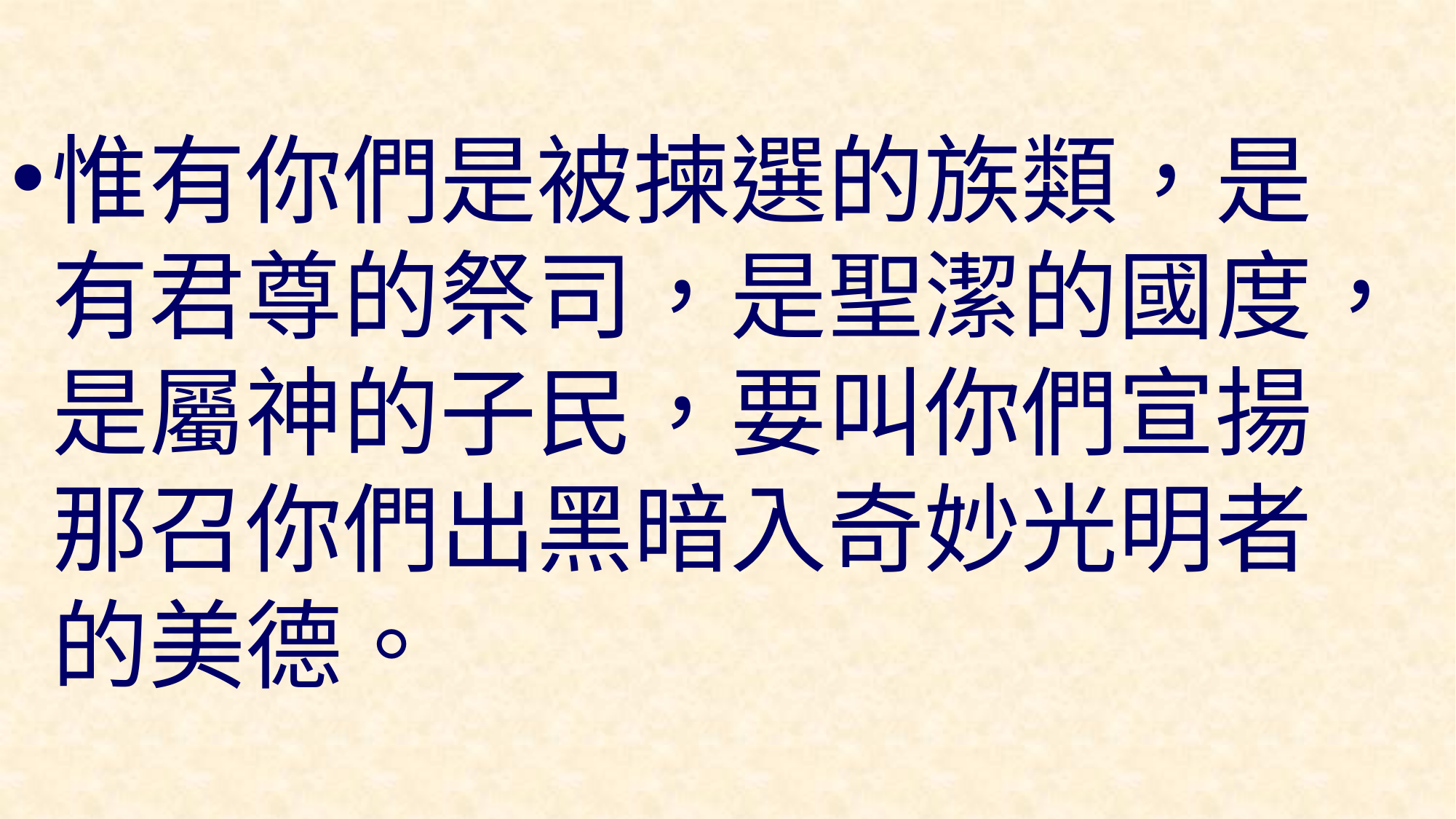

惟有你們是被揀選的族類，是有君尊的祭司，是聖潔的國度，是屬神的子民，要叫你們宣揚那召你們出黑暗入奇妙光明者的美德。